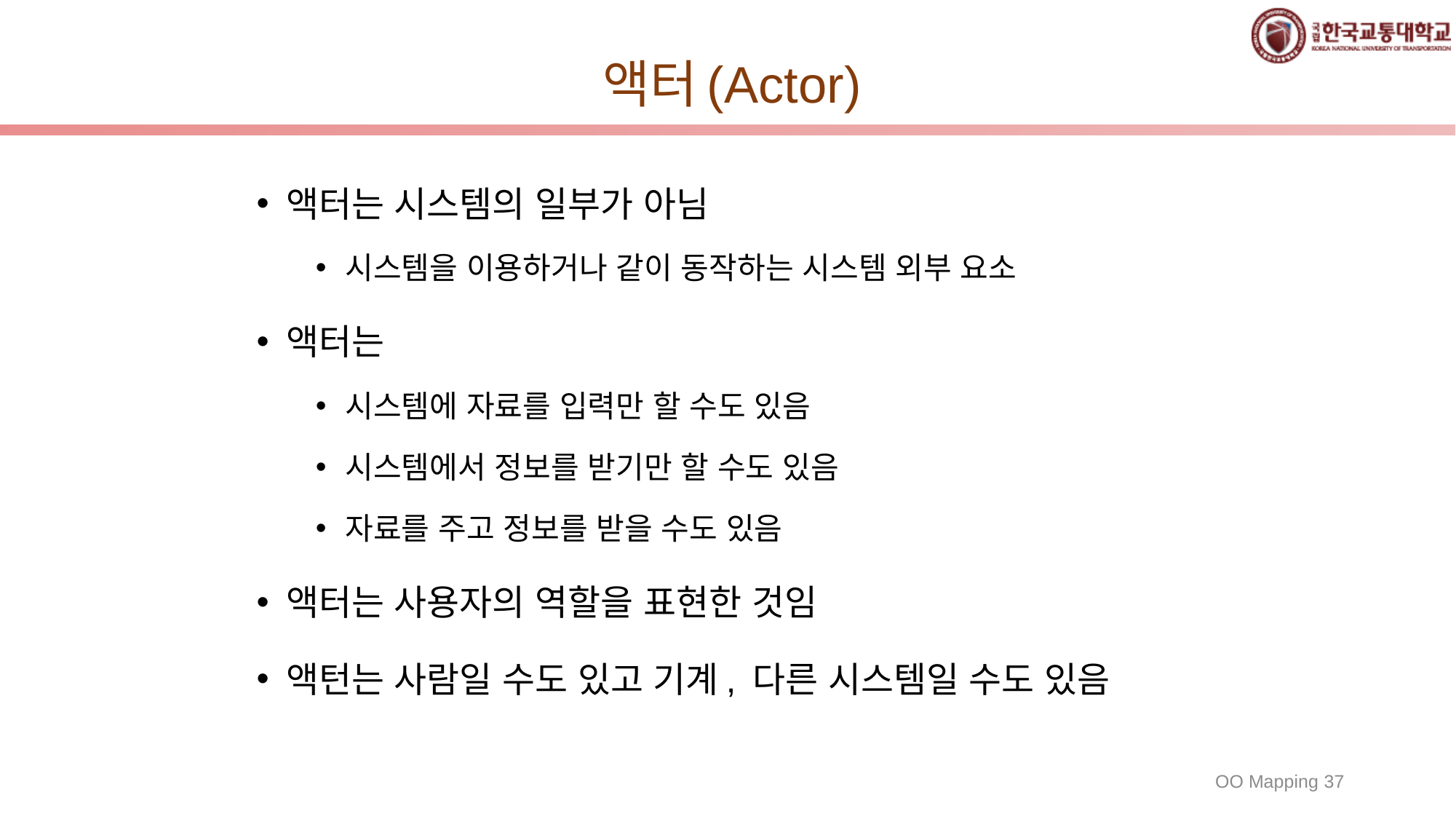

# 액터(Actor)
액터는 시스템의 일부가 아님
시스템을 이용하거나 같이 동작하는 시스템 외부 요소
액터는
시스템에 자료를 입력만 할 수도 있음
시스템에서 정보를 받기만 할 수도 있음
자료를 주고 정보를 받을 수도 있음
액터는 사용자의 역할을 표현한 것임
액턴는 사람일 수도 있고 기계, 다른 시스템일 수도 있음

37